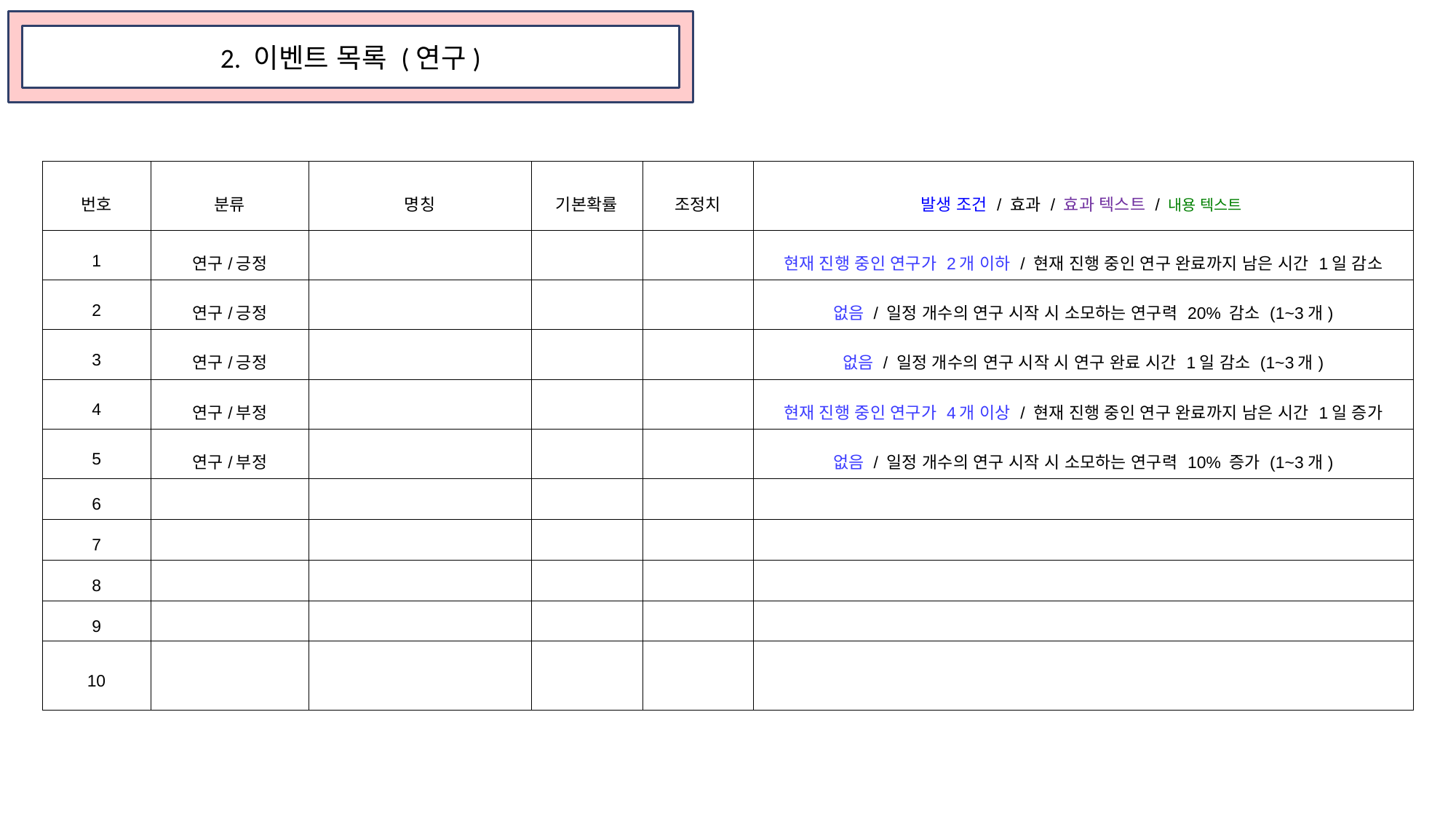

2. 이벤트 목록 (연구)
| 번호 | 분류 | 명칭 | 기본확률 | 조정치 | 발생 조건 / 효과 / 효과 텍스트 / 내용 텍스트 |
| --- | --- | --- | --- | --- | --- |
| 1 | 연구/긍정 |  |  |  | 현재 진행 중인 연구가 2개 이하 / 현재 진행 중인 연구 완료까지 남은 시간 1일 감소 |
| 2 | 연구/긍정 |  |  |  | 없음 / 일정 개수의 연구 시작 시 소모하는 연구력 20% 감소 (1~3개) |
| 3 | 연구/긍정 |  |  |  | 없음 / 일정 개수의 연구 시작 시 연구 완료 시간 1일 감소 (1~3개) |
| 4 | 연구/부정 |  |  |  | 현재 진행 중인 연구가 4개 이상 / 현재 진행 중인 연구 완료까지 남은 시간 1일 증가 |
| 5 | 연구/부정 |  |  |  | 없음 / 일정 개수의 연구 시작 시 소모하는 연구력 10% 증가 (1~3개) |
| 6 |  |  |  |  |  |
| 7 |  |  |  |  |  |
| 8 |  |  |  |  |  |
| 9 |  |  |  |  |  |
| 10 |  |  |  |  |  |